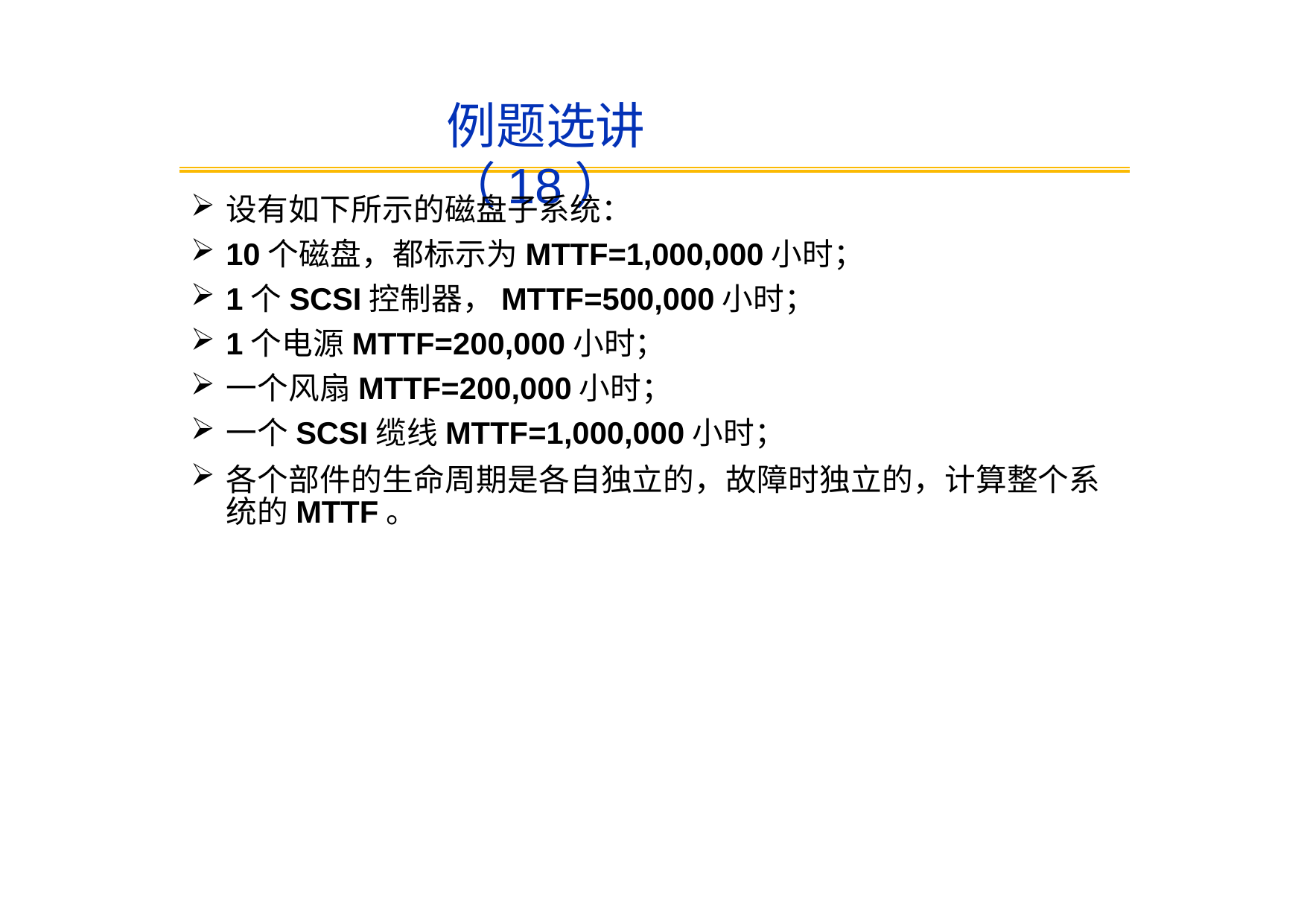

# 例题选讲（18）
设有如下所示的磁盘子系统：
10个磁盘，都标示为MTTF=1,000,000小时；
1个SCSI控制器，MTTF=500,000小时；
1个电源MTTF=200,000小时；
一个风扇MTTF=200,000小时；
一个SCSI缆线MTTF=1,000,000小时；
各个部件的生命周期是各自独立的，故障时独立的，计算整个系 统的MTTF。